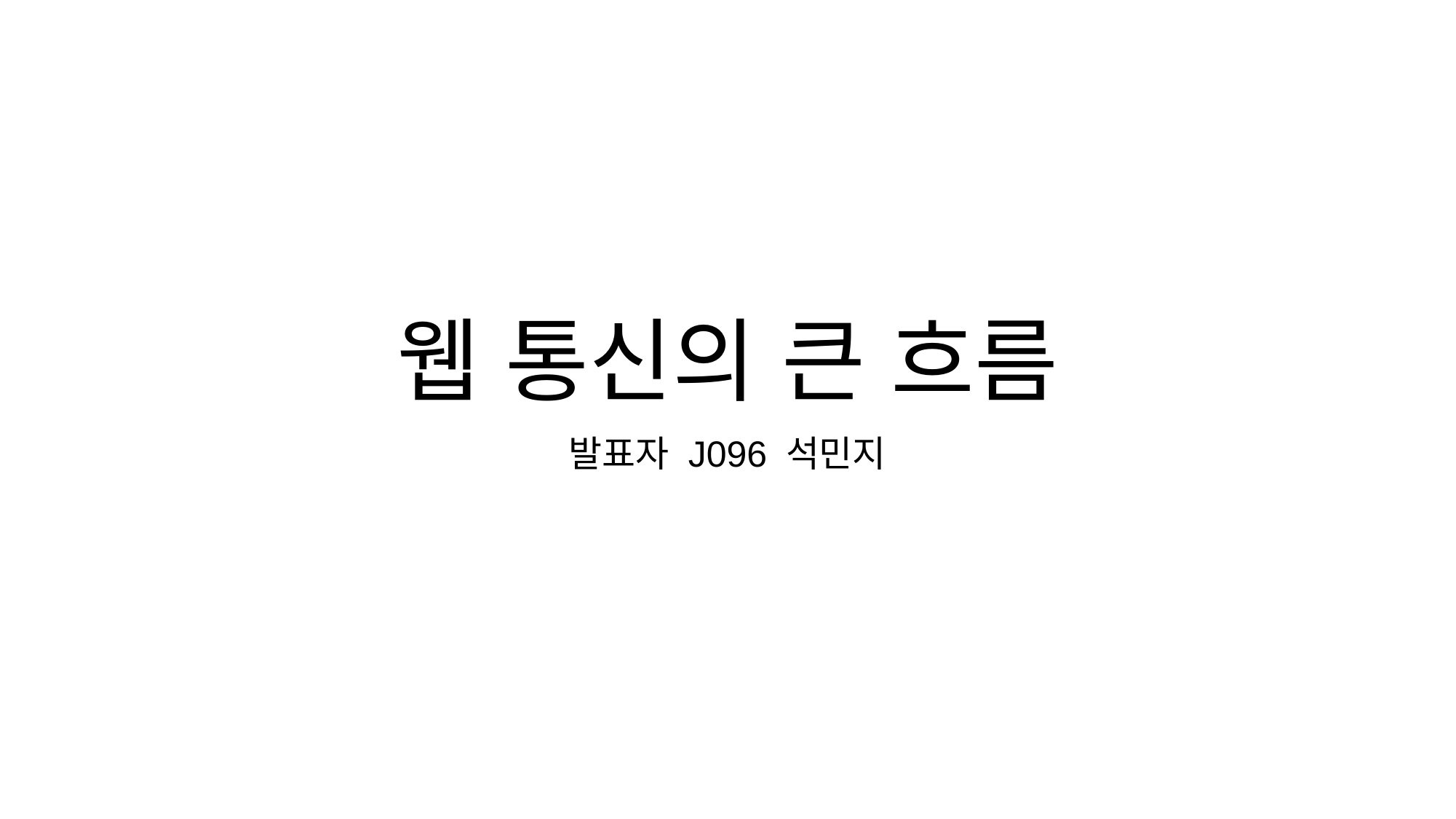

# 웹 통신의 큰 흐름
발표자 J096 석민지